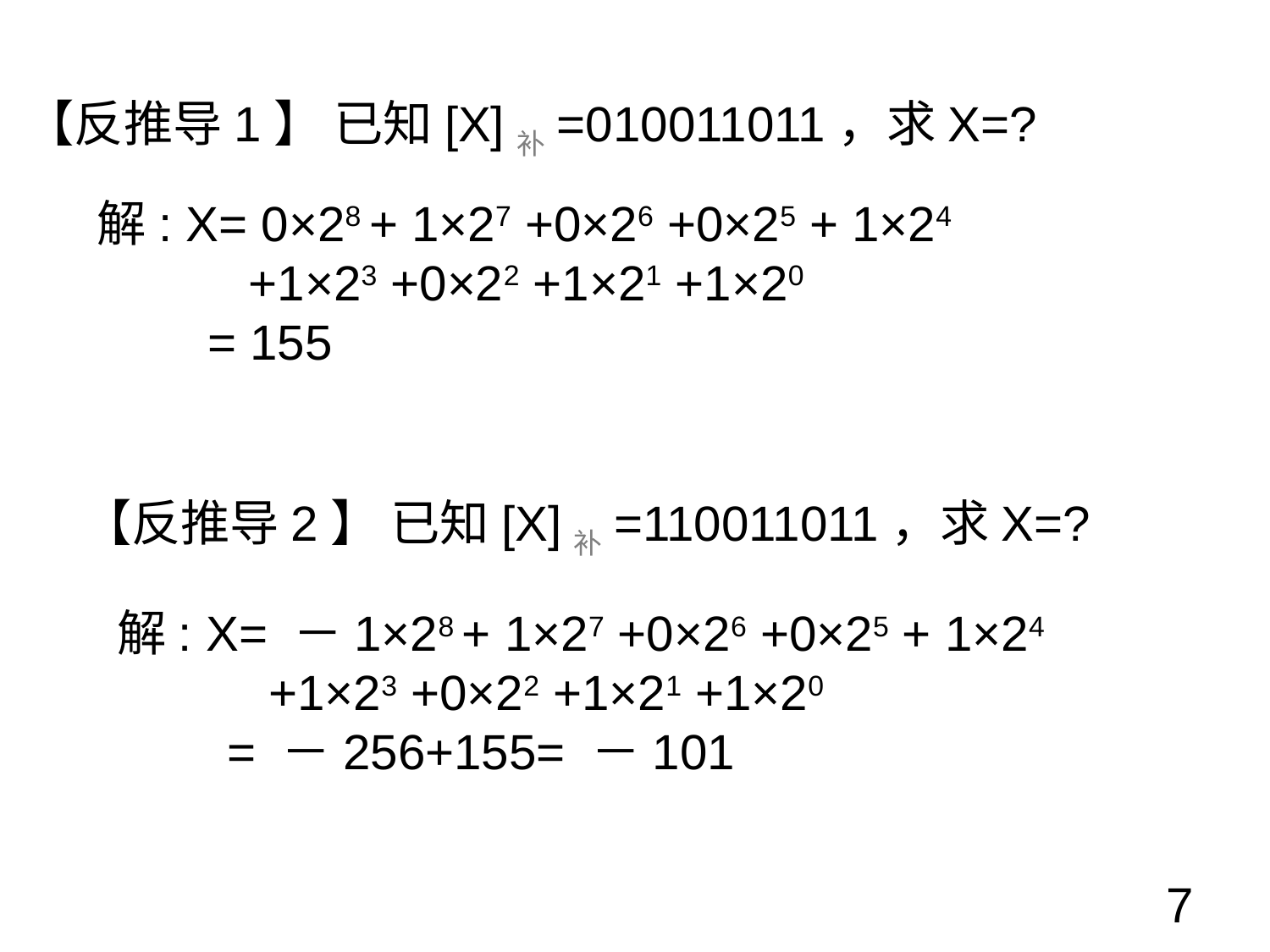

【反推导1】 已知[X]补=010011011，求X=?
解: X= 0×28 + 1×27 +0×26 +0×25 + 1×24
           +1×23 +0×22 +1×21 +1×20
        = 155

【反推导2】 已知[X]补=110011011，求X=?
解: X= －1×28 + 1×27 +0×26 +0×25 + 1×24
           +1×23 +0×22 +1×21 +1×20
        = －256+155= －101

7